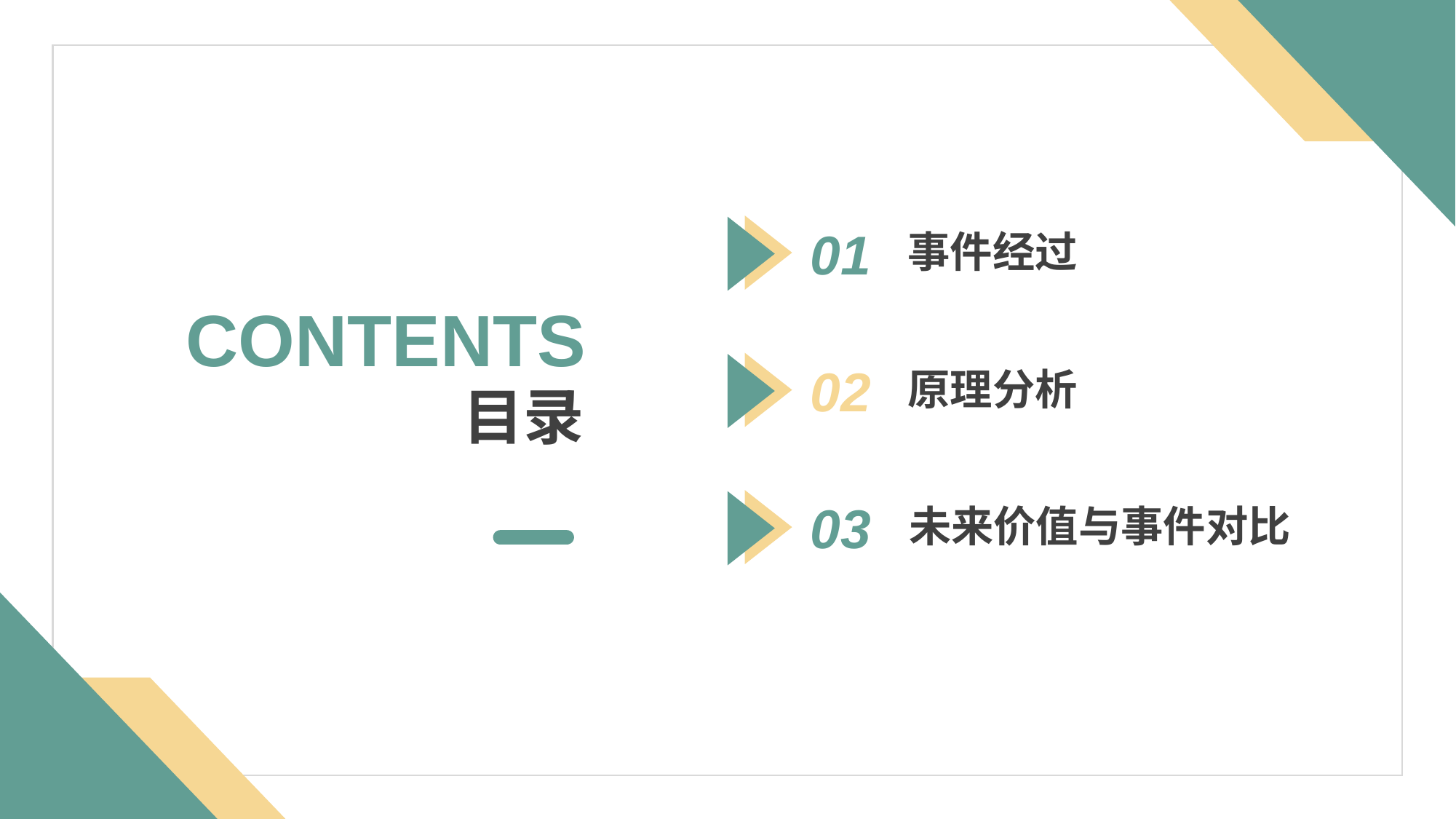

01

事件经过
02

原理分析
03

未来价值与事件对比
CONTENTS
目录